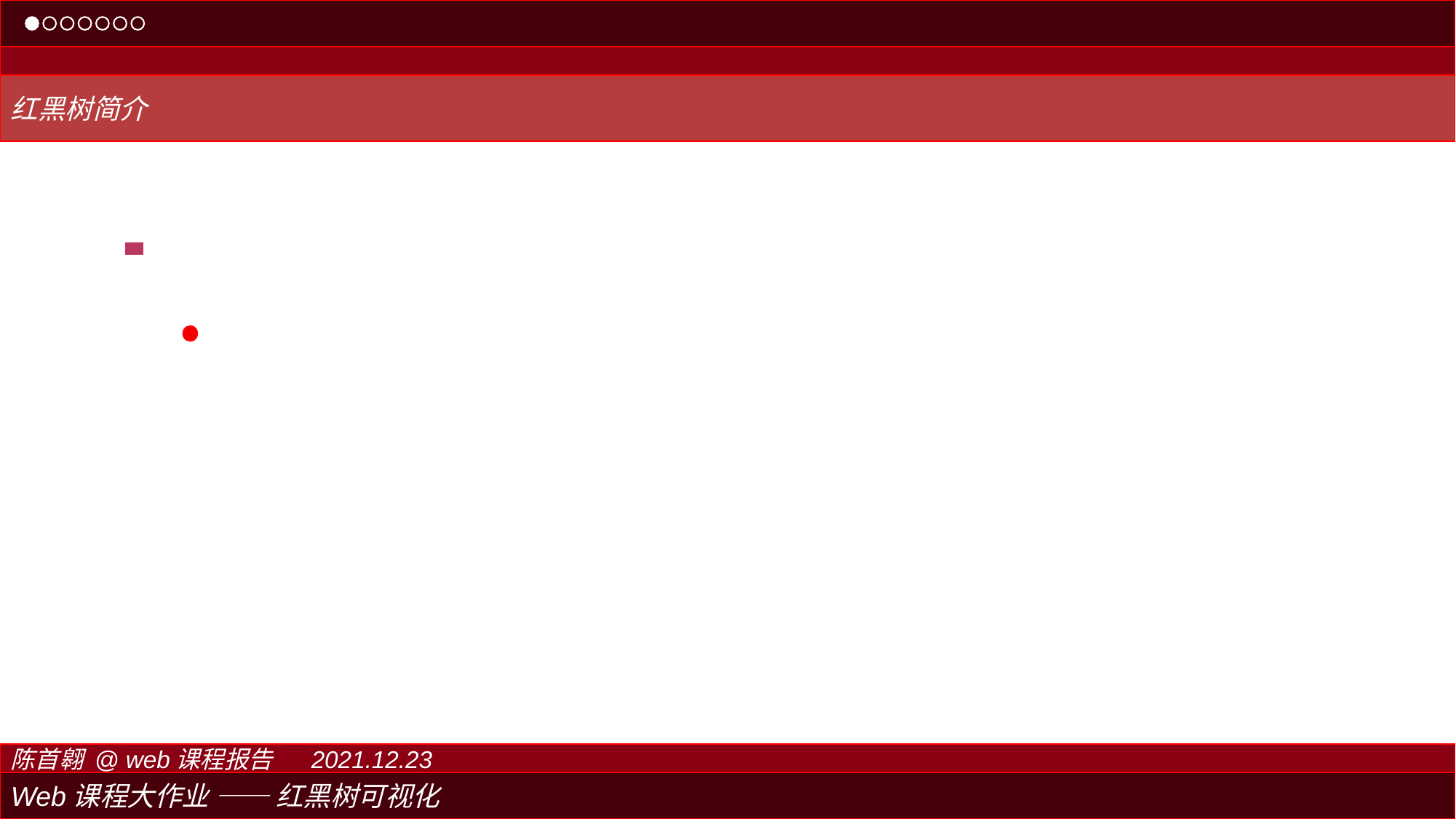

红黑树简介

陈首翱 @ web课程报告      2021.12.23
Web课程大作业 —— 红黑树可视化